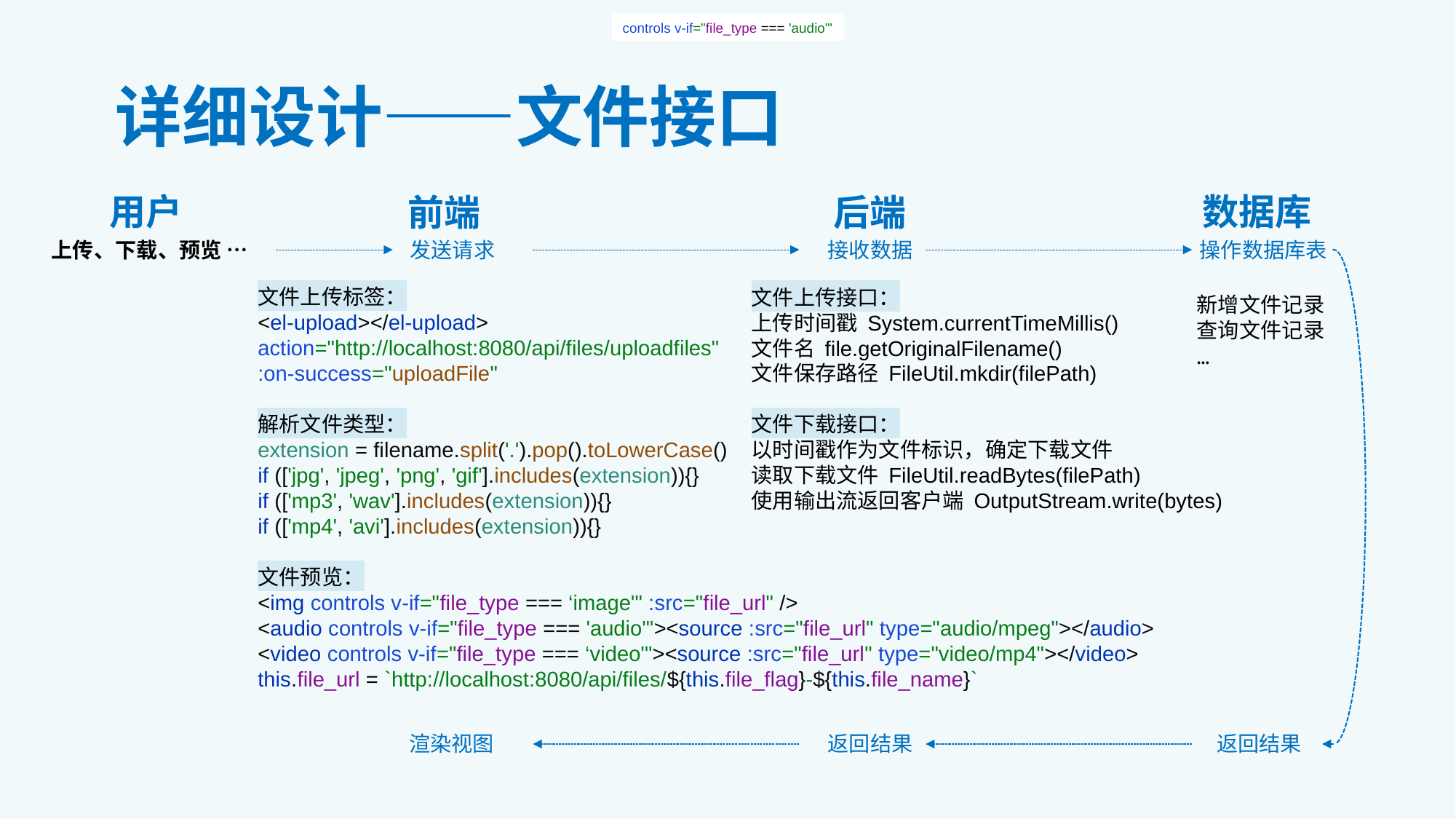

controls v-if="file_type === 'audio'"
详细设计——文件接口
数据库
用户
前端
后端
上传、下载、预览 …
发送请求
接收数据
操作数据库表

文件上传标签：
<el-upload></el-upload>
action="http://localhost:8080/api/files/uploadfiles"
:on-success="uploadFile"

解析文件类型：
extension = filename.split('.').pop().toLowerCase()
if (['jpg', 'jpeg', 'png', 'gif'].includes(extension)){}
if (['mp3', 'wav'].includes(extension)){}
if (['mp4', 'avi'].includes(extension)){}

文件预览：
<img controls v-if="file_type === ‘image'" :src="file_url" />
<audio controls v-if="file_type === 'audio'"><source :src="file_url" type="audio/mpeg"></audio>
<video controls v-if="file_type === ‘video'"><source :src="file_url" type="video/mp4"></video>
this.file_url = `http://localhost:8080/api/files/${this.file_flag}-${this.file_name}`
文件上传接口：
上传时间戳 System.currentTimeMillis()
文件名 file.getOriginalFilename()
文件保存路径 FileUtil.mkdir(filePath)

文件下载接口：
以时间戳作为文件标识，确定下载文件
读取下载文件 FileUtil.readBytes(filePath)
使用输出流返回客户端 OutputStream.write(bytes)
新增文件记录
查询文件记录
…
返回结果
返回结果
渲染视图